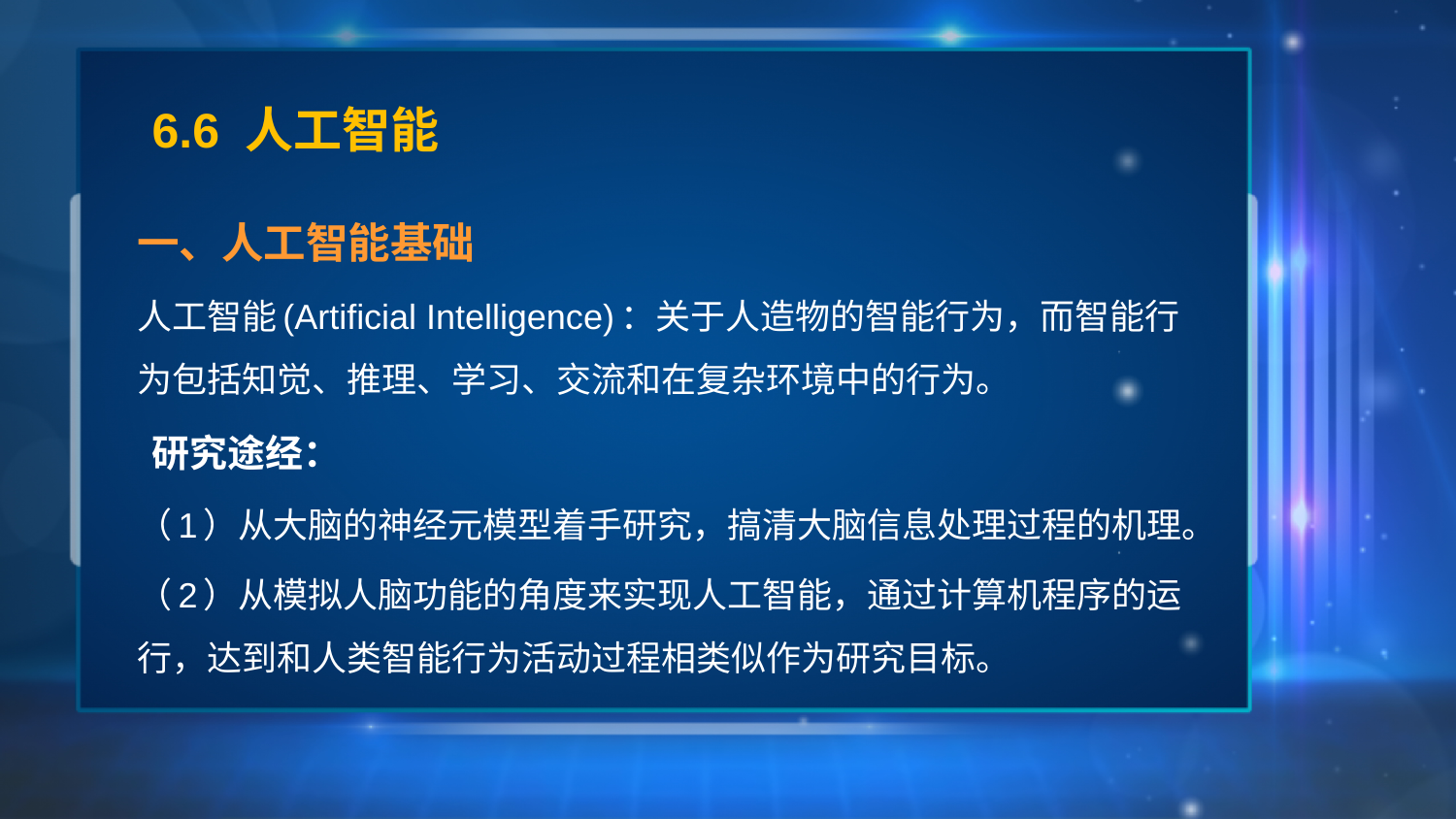

# 6.6 人工智能
一、人工智能基础
人工智能(Artificial Intelligence)：关于人造物的智能行为，而智能行为包括知觉、推理、学习、交流和在复杂环境中的行为。
 研究途经：
（1）从大脑的神经元模型着手研究，搞清大脑信息处理过程的机理。
（2）从模拟人脑功能的角度来实现人工智能，通过计算机程序的运行，达到和人类智能行为活动过程相类似作为研究目标。